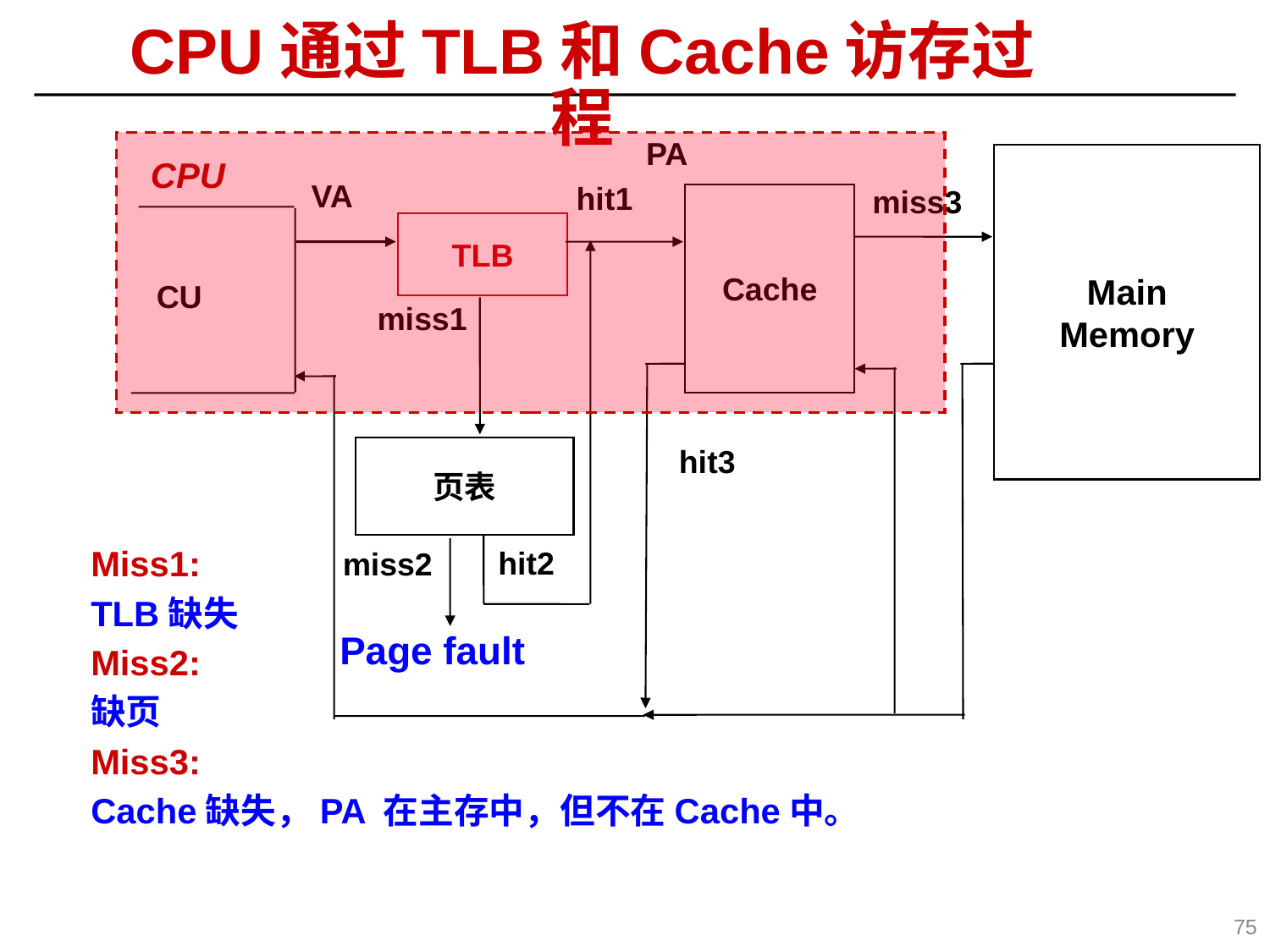

CPU通过TLB和Cache访存过程

CPU
PA
Main
Memory
VA

hit1

Cache
miss3

TLB

hit2

CU

miss1

hit3

页表

miss2
Page fault

Miss1:
TLB缺失
Miss2:
缺页
Miss3:
Cache缺失，PA 在主存中，但不在Cache中。
75